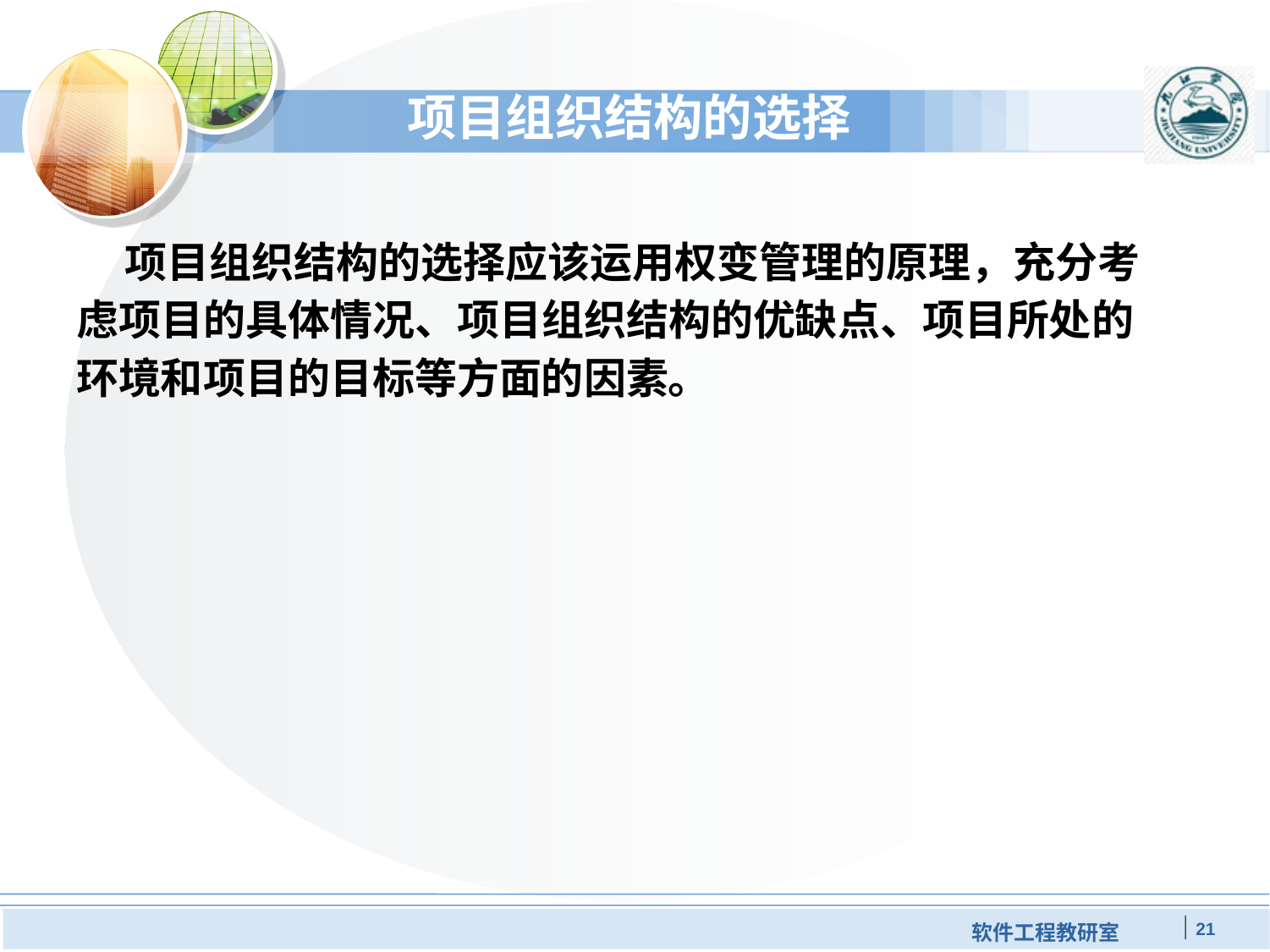

# 项目组织结构的选择
    项目组织结构的选择应该运用权变管理的原理，充分考虑项目的具体情况、项目组织结构的优缺点、项目所处的环境和项目的目标等方面的因素。